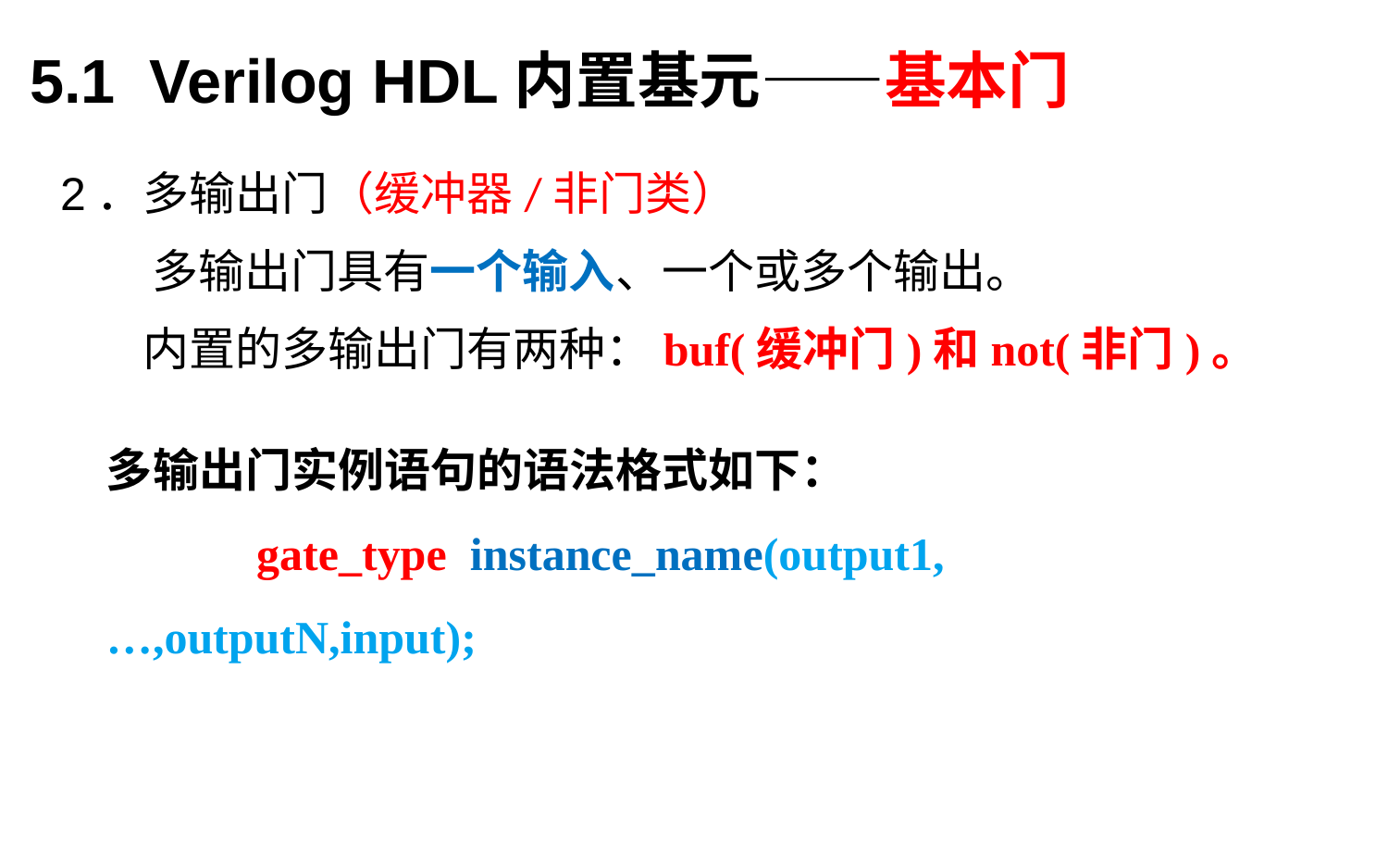

5.1  Verilog HDL内置基元——基本门
# 2．多输出门（缓冲器/非门类） 　　多输出门具有一个输入、一个或多个输出。 内置的多输出门有两种：buf(缓冲门)和not(非门)。
多输出门实例语句的语法格式如下：
　　　gate_type  instance_name(output1,…,outputN,input);